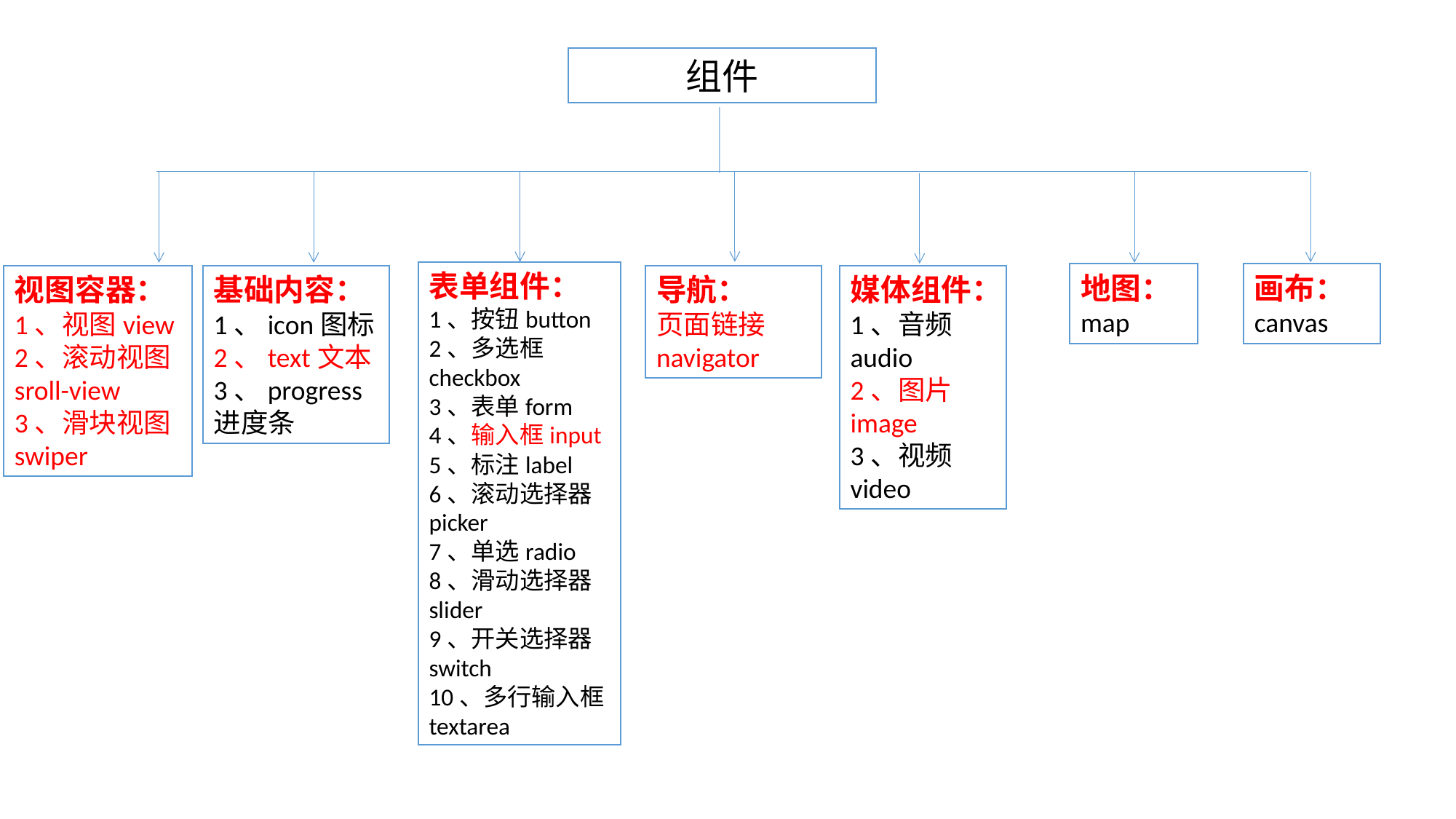

组件
表单组件：
1、按钮button
2、多选框checkbox
3、表单form
4、输入框input
5、标注label
6、滚动选择器picker
7、单选radio
8、滑动选择器slider
9、开关选择器switch
10、多行输入框textarea
地图：
map
画布：
canvas
导航：
页面链接navigator
媒体组件：
1、音频audio
2、图片image
3、视频video
视图容器：
1、视图view
2、滚动视图sroll-view
3、滑块视图swiper
基础内容：
1、icon图标
2、text文本
3、progress进度条